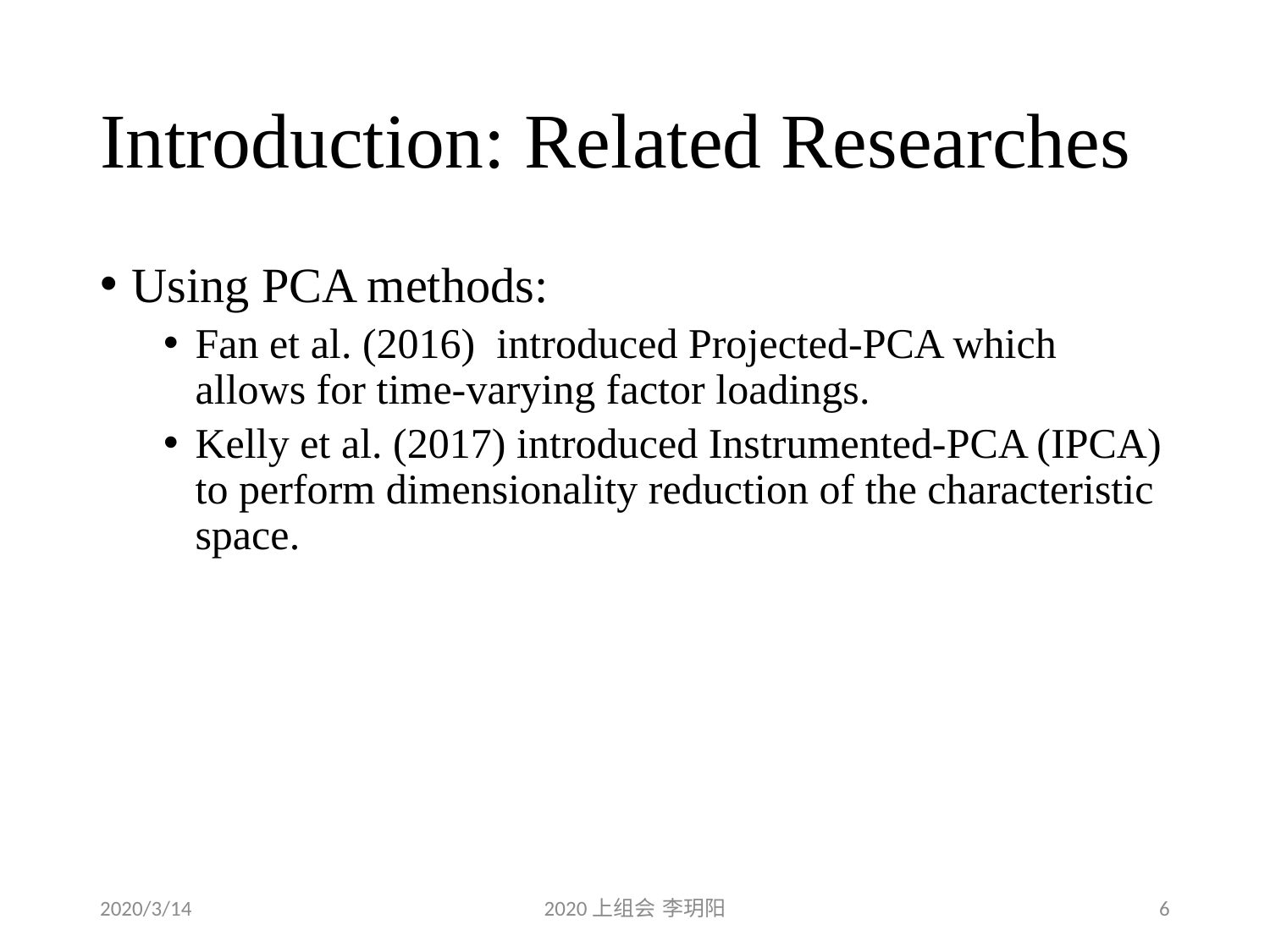

# Introduction: Related Researches
Using PCA methods:
Fan et al. (2016)  introduced Projected-PCA which allows for time-varying factor loadings.
Kelly et al. (2017) introduced Instrumented-PCA (IPCA) to perform dimensionality reduction of the characteristic space.

2020/3/14
2020上组会 李玥阳
6